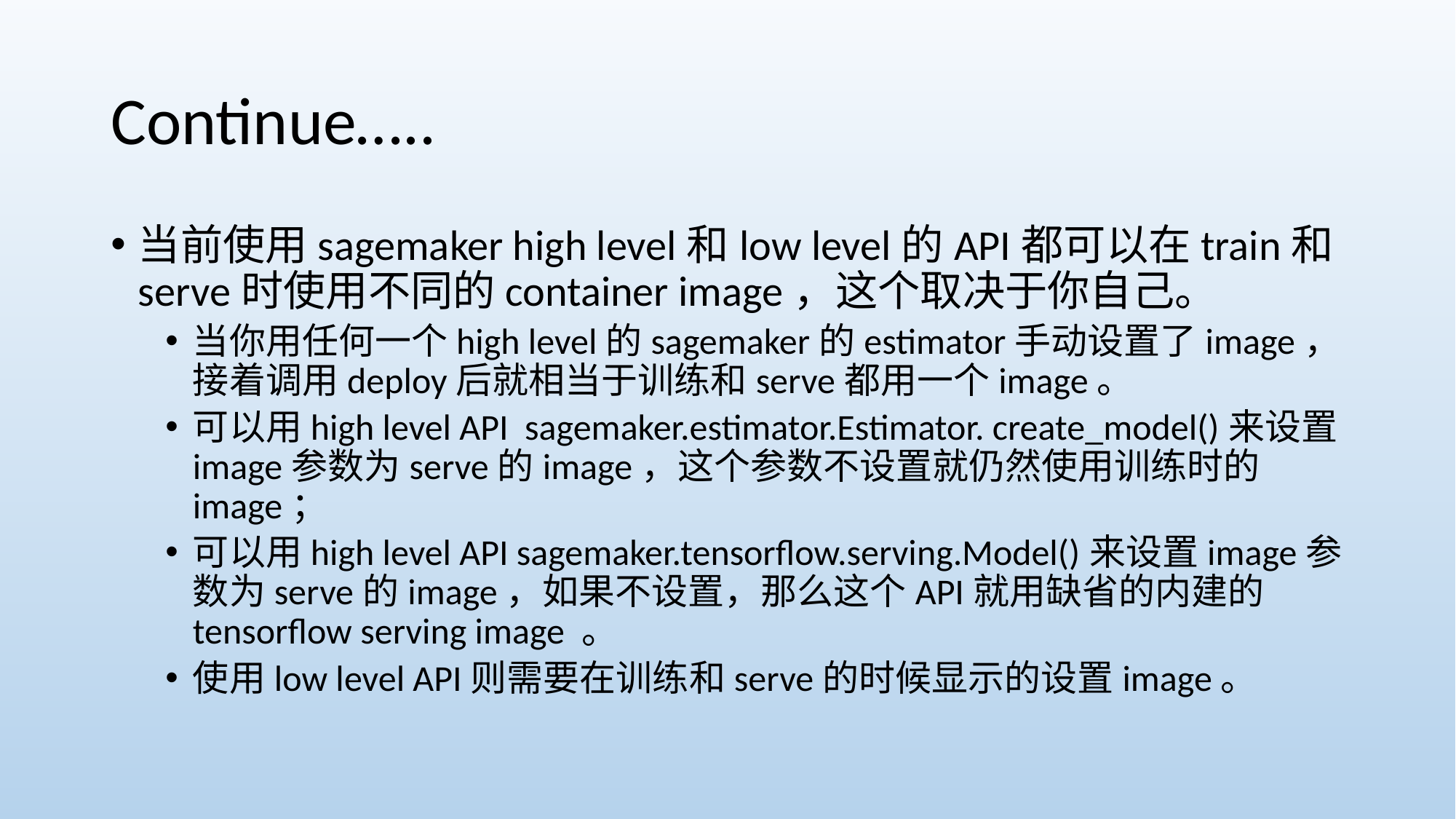

# Continue…..
当前使用sagemaker high level和low level的API都可以在train和serve时使用不同的container image，这个取决于你自己。
当你用任何一个high level的sagemaker的estimator手动设置了image，接着调用deploy后就相当于训练和serve都用一个image。
可以用high level API  sagemaker.estimator.Estimator. create_model()来设置image参数为serve的image，这个参数不设置就仍然使用训练时的image；
可以用high level API sagemaker.tensorflow.serving.Model()来设置image参数为serve的image，如果不设置，那么这个API就用缺省的内建的tensorflow serving image 。
使用low level API则需要在训练和serve的时候显示的设置image。